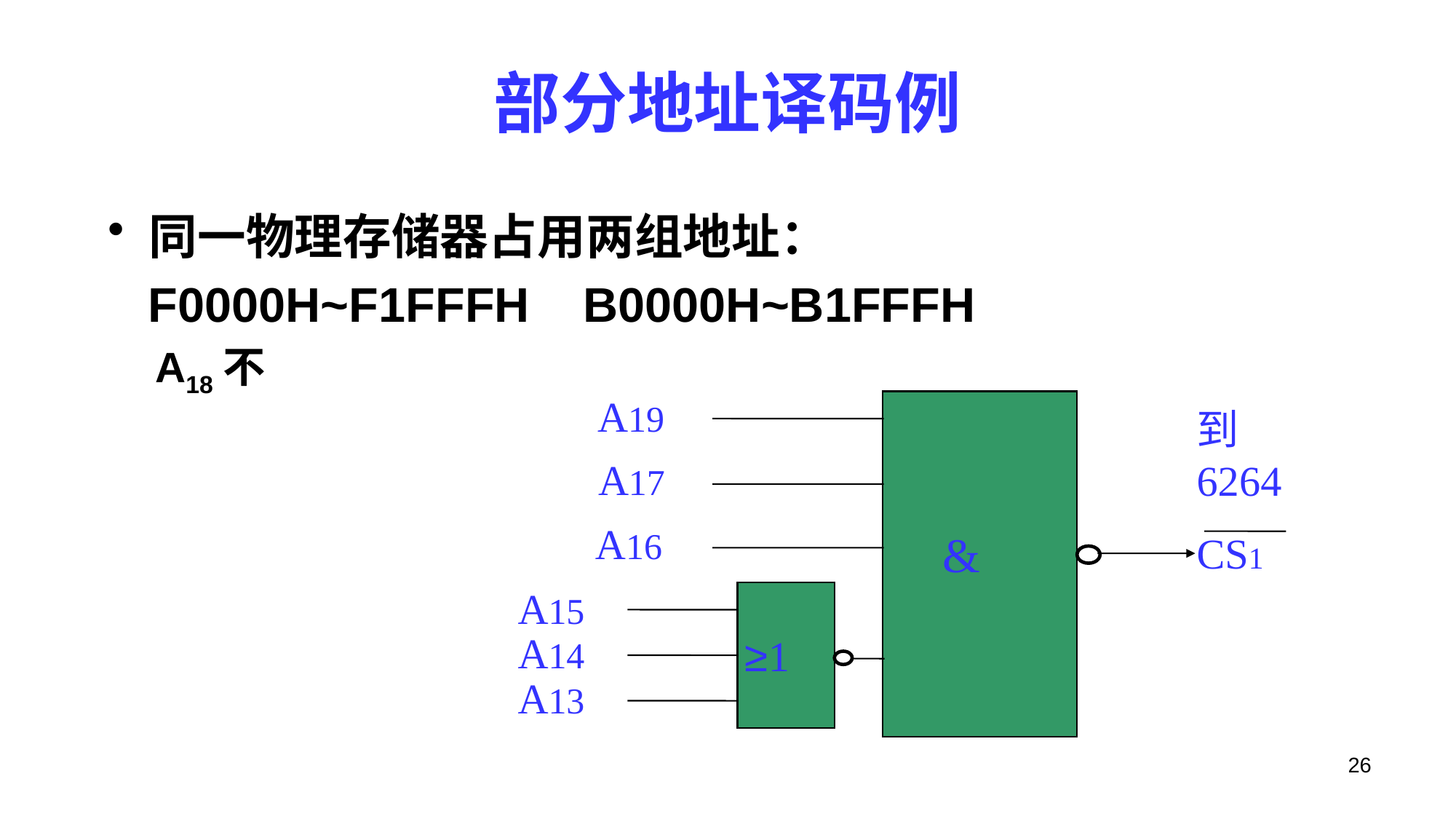

# 部分地址译码例
同一物理存储器占用两组地址：
   F0000H~F1FFFH    B0000H~B1FFFH
    A18不
A19

到
6264
CS1

A17

A16
&

A15

A14
≥1

A13

26